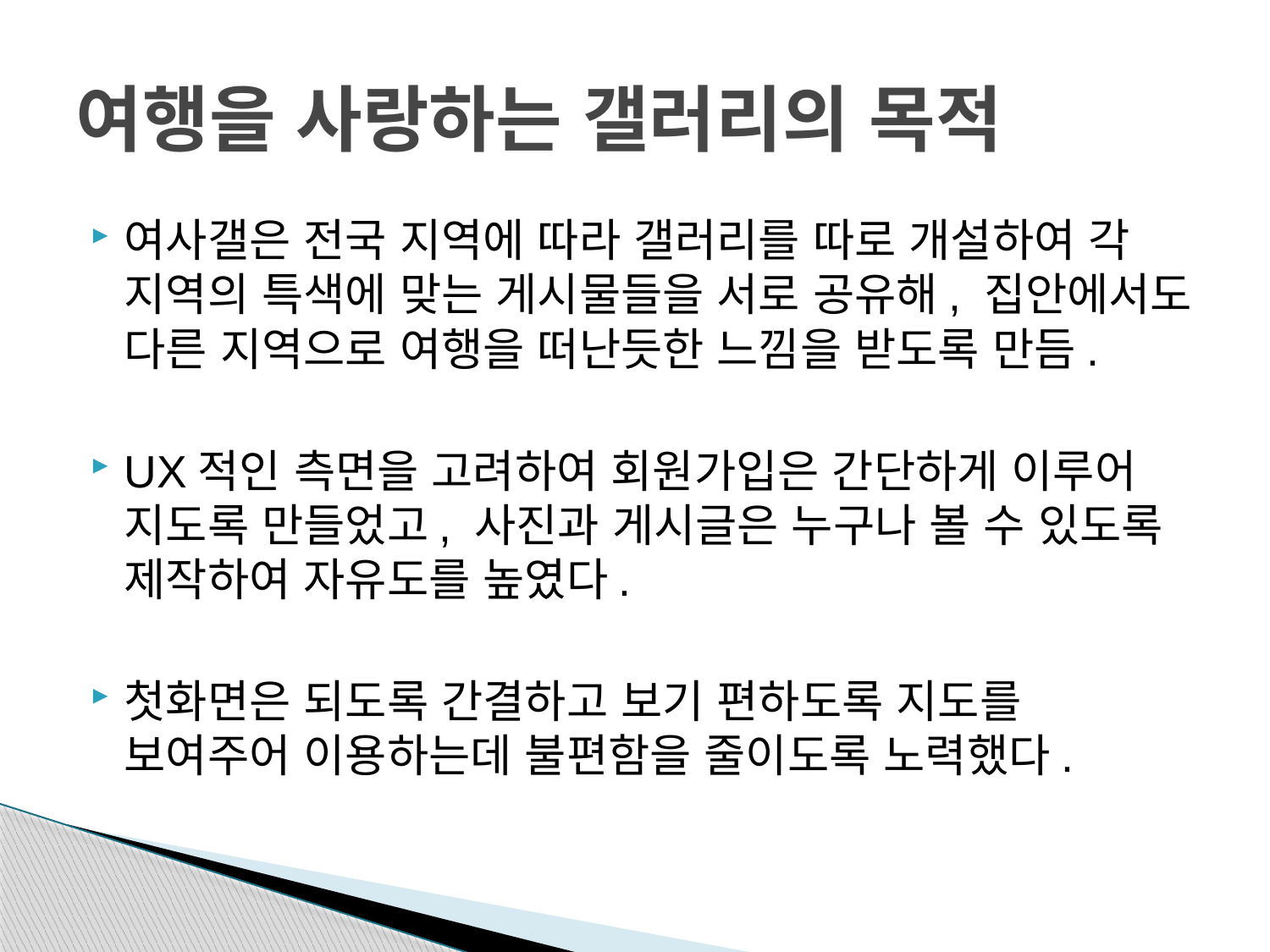

# 여행을 사랑하는 갤러리의 목적
여사갤은 전국 지역에 따라 갤러리를 따로 개설하여 각 지역의 특색에 맞는 게시물들을 서로 공유해, 집안에서도 다른 지역으로 여행을 떠난듯한 느낌을 받도록 만듬.

UX적인 측면을 고려하여 회원가입은 간단하게 이루어 지도록 만들었고, 사진과 게시글은 누구나 볼 수 있도록 제작하여 자유도를 높였다.

첫화면은 되도록 간결하고 보기 편하도록 지도를 보여주어 이용하는데 불편함을 줄이도록 노력했다.